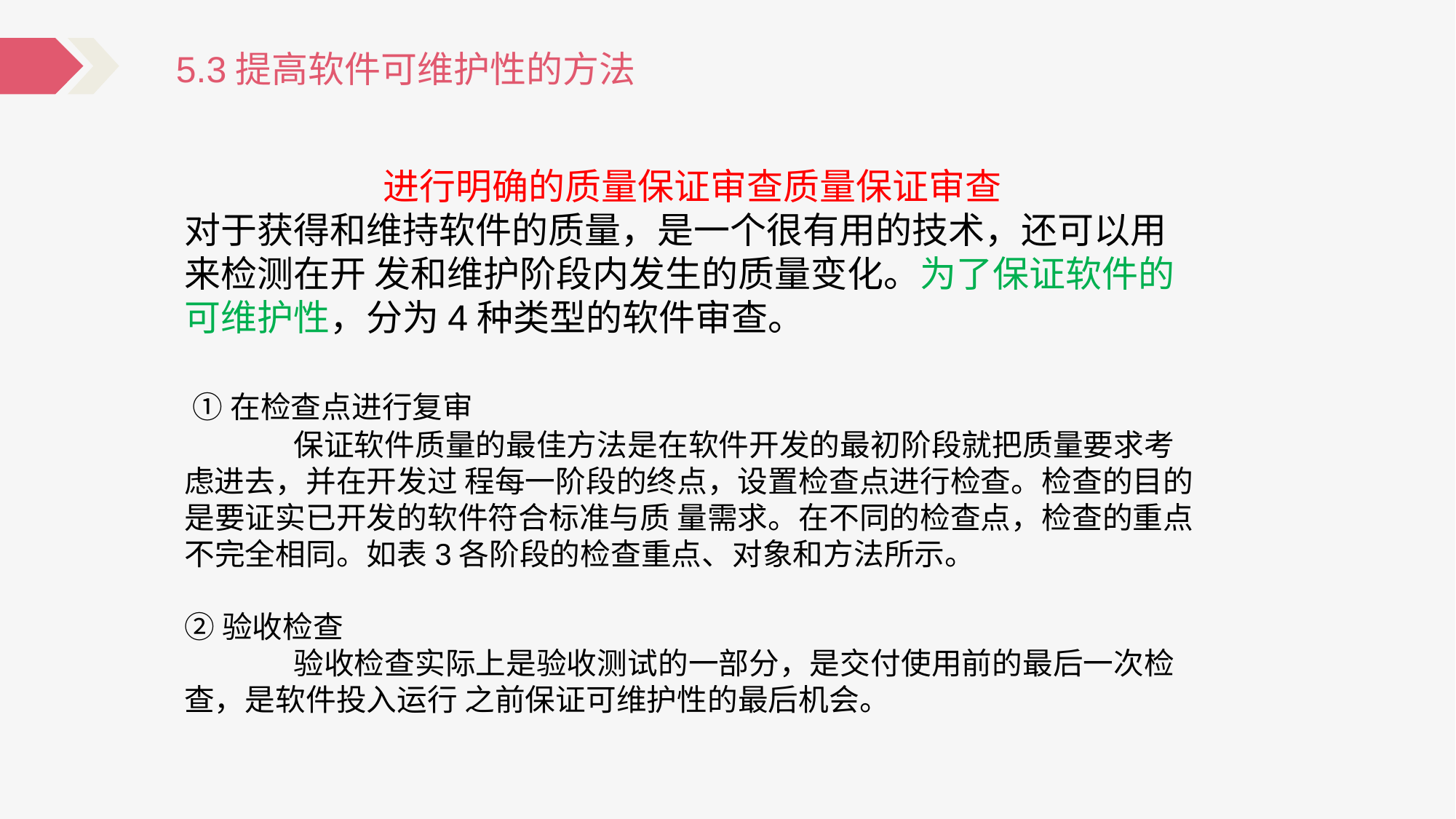

5.3提高软件可维护性的方法
进行明确的质量保证审查质量保证审查
对于获得和维持软件的质量，是一个很有用的技术，还可以用来检测在开 发和维护阶段内发生的质量变化。为了保证软件的可维护性，分为4种类型的软件审查。

 ①在检查点进行复审
	保证软件质量的最佳方法是在软件开发的最初阶段就把质量要求考虑进去，并在开发过 程每一阶段的终点，设置检查点进行检查。检查的目的是要证实已开发的软件符合标准与质 量需求。在不同的检查点，检查的重点不完全相同。如表3各阶段的检查重点、对象和方法所示。

②验收检查
	验收检查实际上是验收测试的一部分，是交付使用前的最后一次检查，是软件投入运行 之前保证可维护性的最后机会。